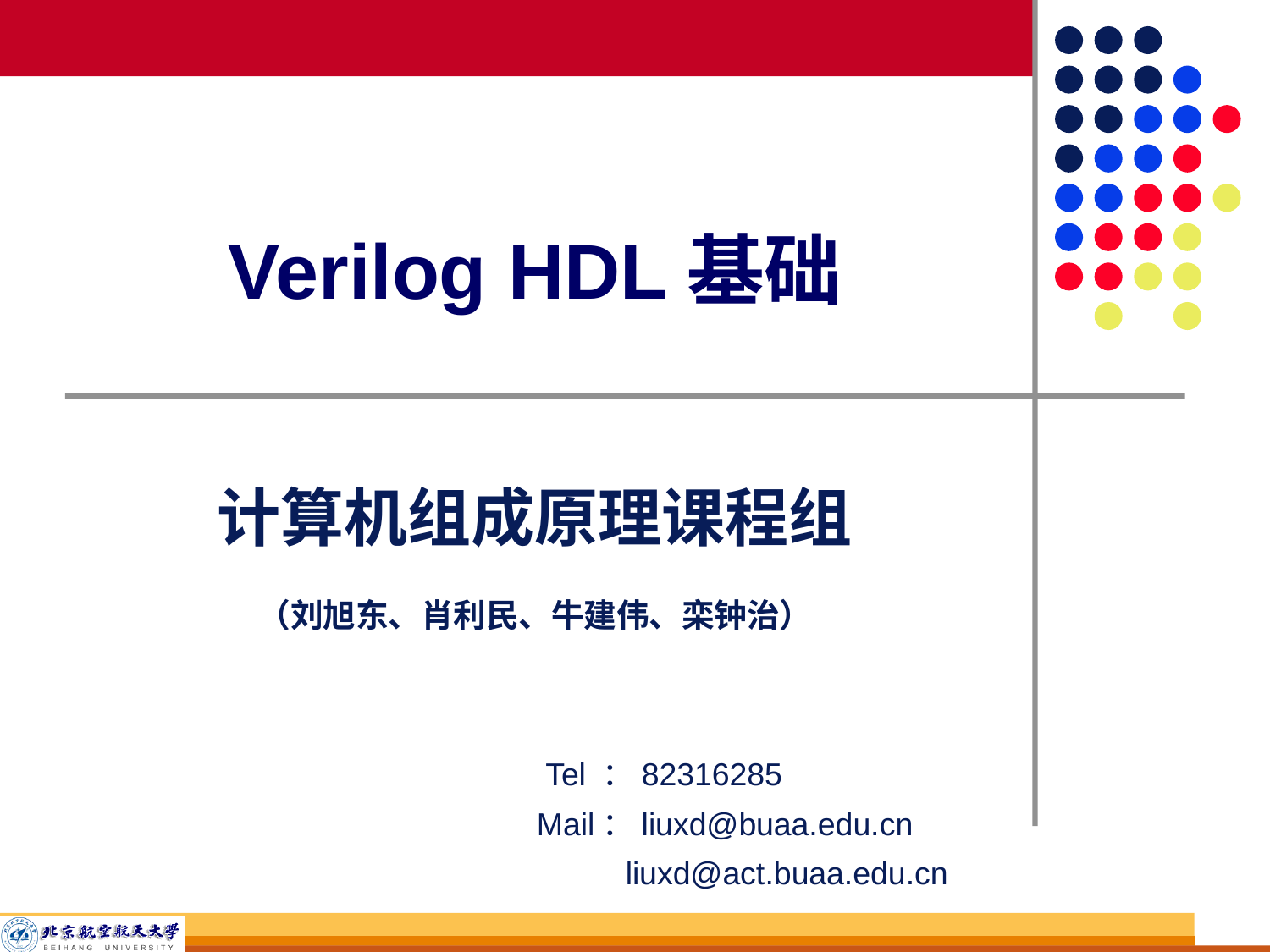

Verilog HDL基础
计算机组成原理课程组
（刘旭东、肖利民、牛建伟、栾钟治）

                                                  Tel ：82316285
                                                 Mail：liuxd@buaa.edu.cn
                                                           liuxd@act.buaa.edu.cn